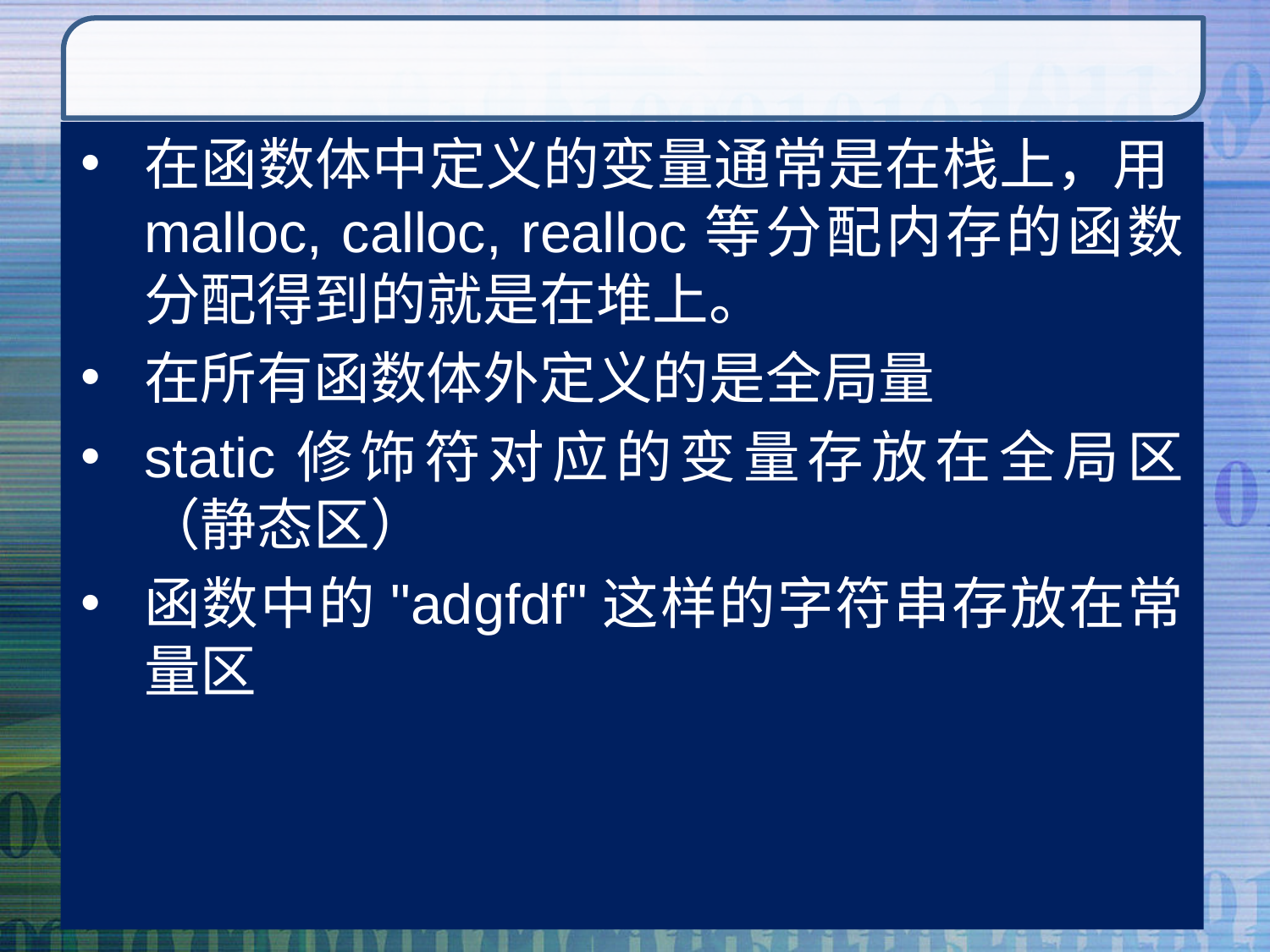

#
在函数体中定义的变量通常是在栈上，用malloc, calloc, realloc等分配内存的函数分配得到的就是在堆上。
在所有函数体外定义的是全局量
static修饰符对应的变量存放在全局区（静态区）
函数中的"adgfdf"这样的字符串存放在常量区